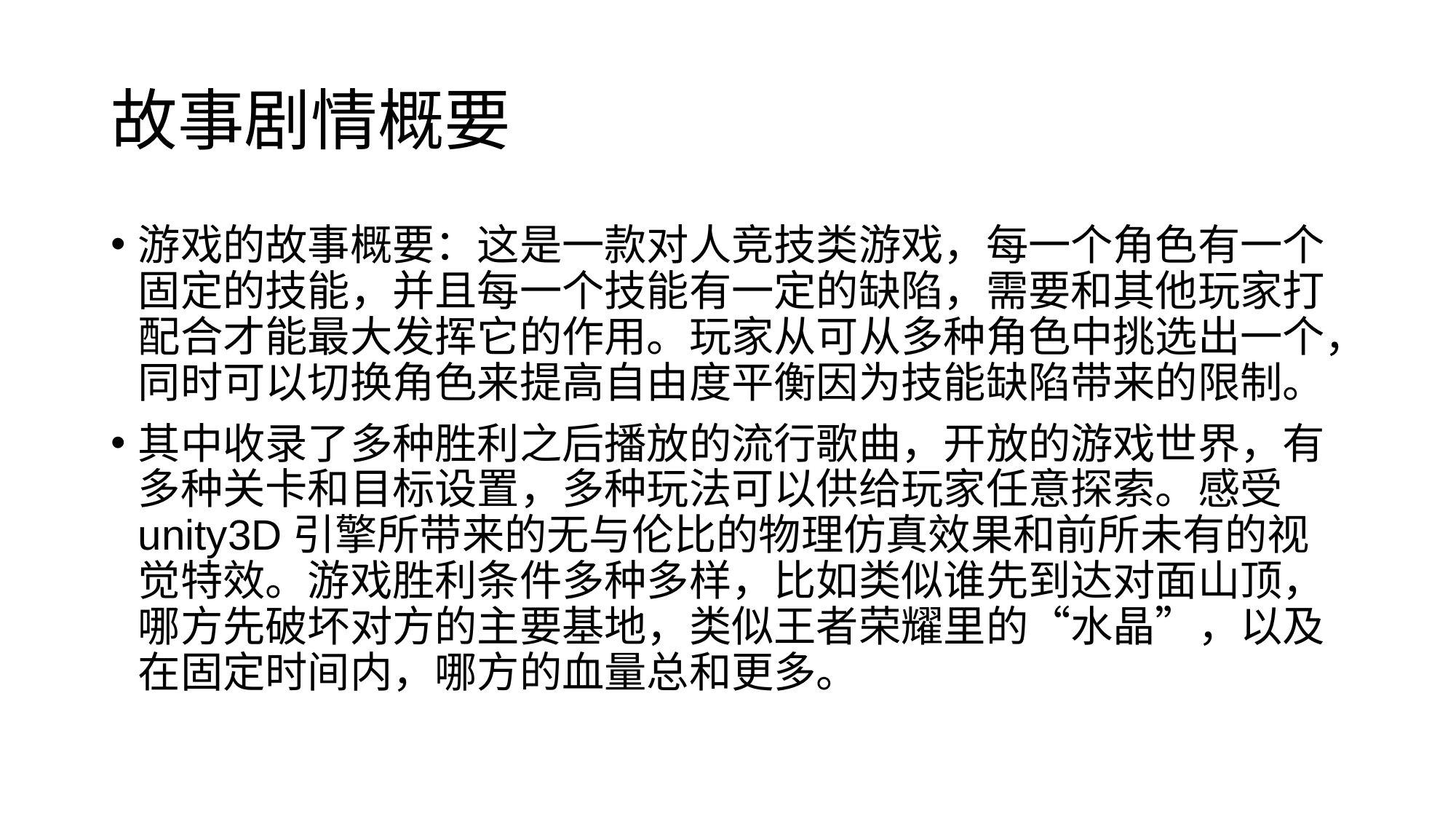

# 故事剧情概要
游戏的故事概要：这是一款对人竞技类游戏，每一个角色有一个固定的技能，并且每一个技能有一定的缺陷，需要和其他玩家打配合才能最大发挥它的作用。玩家从可从多种角色中挑选出一个，同时可以切换角色来提高自由度平衡因为技能缺陷带来的限制。
其中收录了多种胜利之后播放的流行歌曲，开放的游戏世界，有多种关卡和目标设置，多种玩法可以供给玩家任意探索。感受unity3D引擎所带来的无与伦比的物理仿真效果和前所未有的视觉特效。游戏胜利条件多种多样，比如类似谁先到达对面山顶，哪方先破坏对方的主要基地，类似王者荣耀里的“水晶”，以及在固定时间内，哪方的血量总和更多。